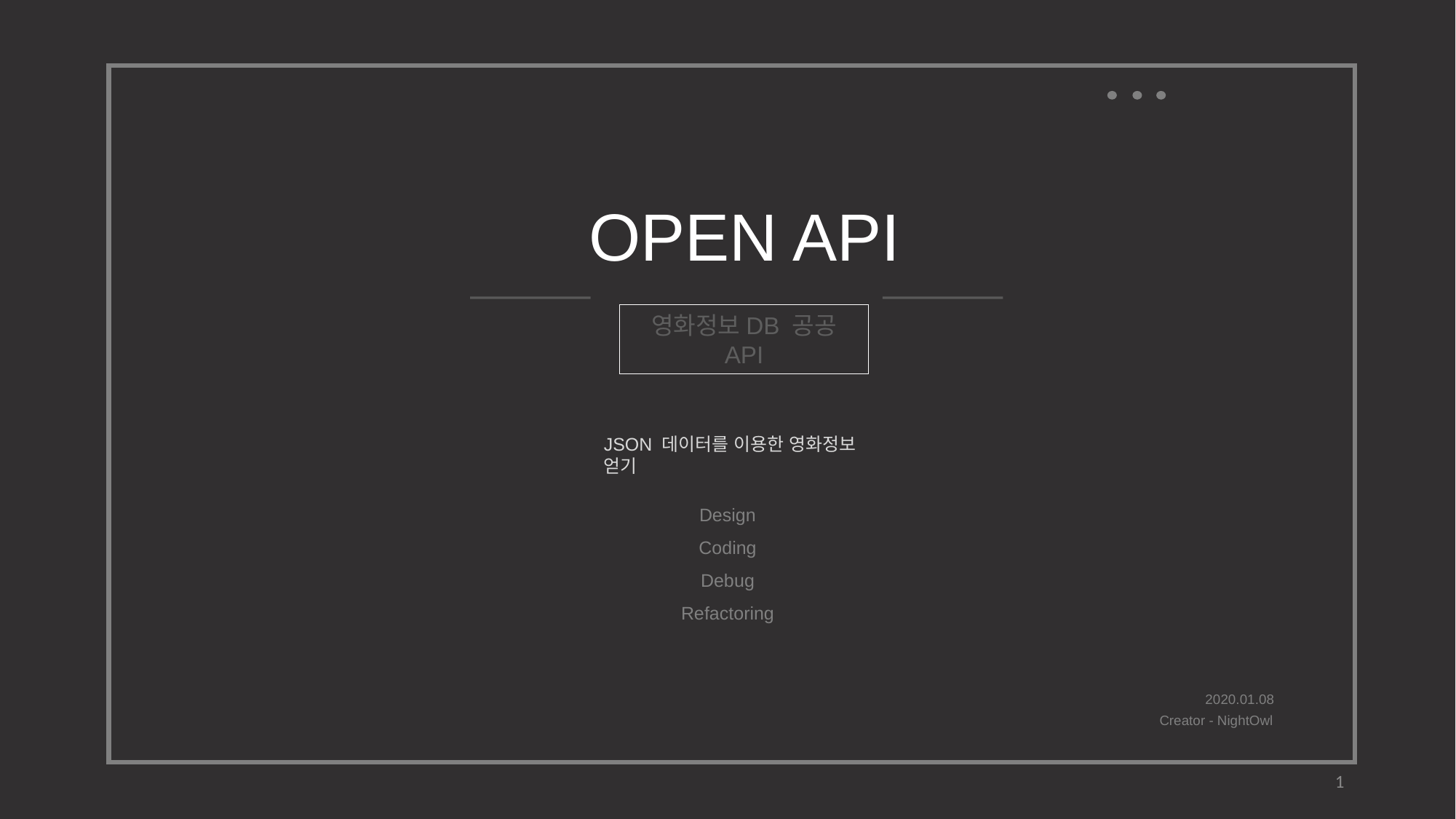

OPEN API
영화정보DB 공공 API
JSON 데이터를 이용한 영화정보 얻기
Design
Coding
Debug
Refactoring
2020.01.08
Creator - NightOwl
1